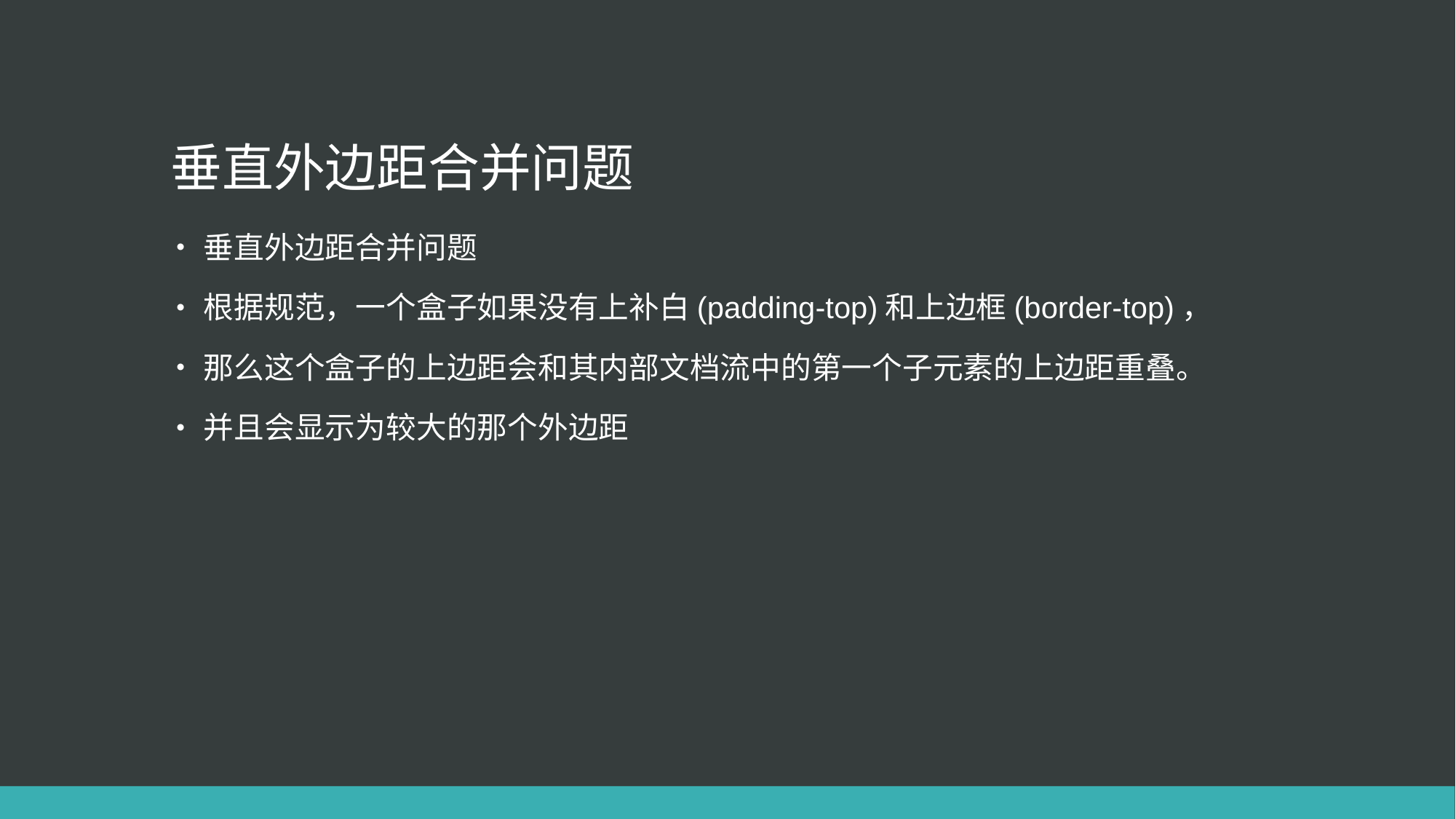

# 垂直外边距合并问题
垂直外边距合并问题
根据规范，一个盒子如果没有上补白(padding-top)和上边框(border-top)，
那么这个盒子的上边距会和其内部文档流中的第一个子元素的上边距重叠。
并且会显示为较大的那个外边距